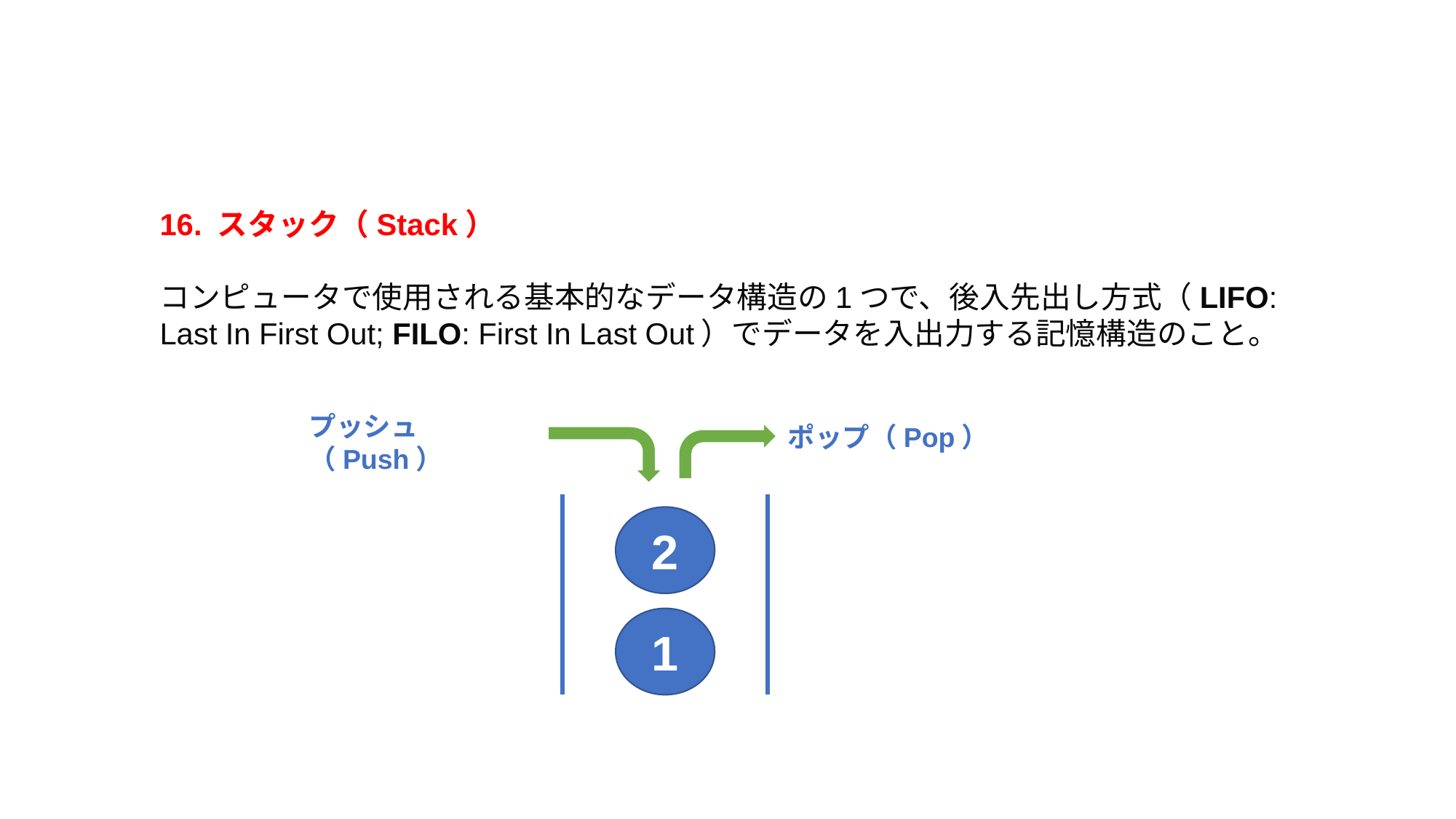

16. スタック（Stack）

コンピュータで使用される基本的なデータ構造の1つで、後入先出し方式（LIFO: Last In First Out; FILO: First In Last Out）でデータを入出力する記憶構造のこと。

プッシュ（Push）
ポップ（Pop）

2
1